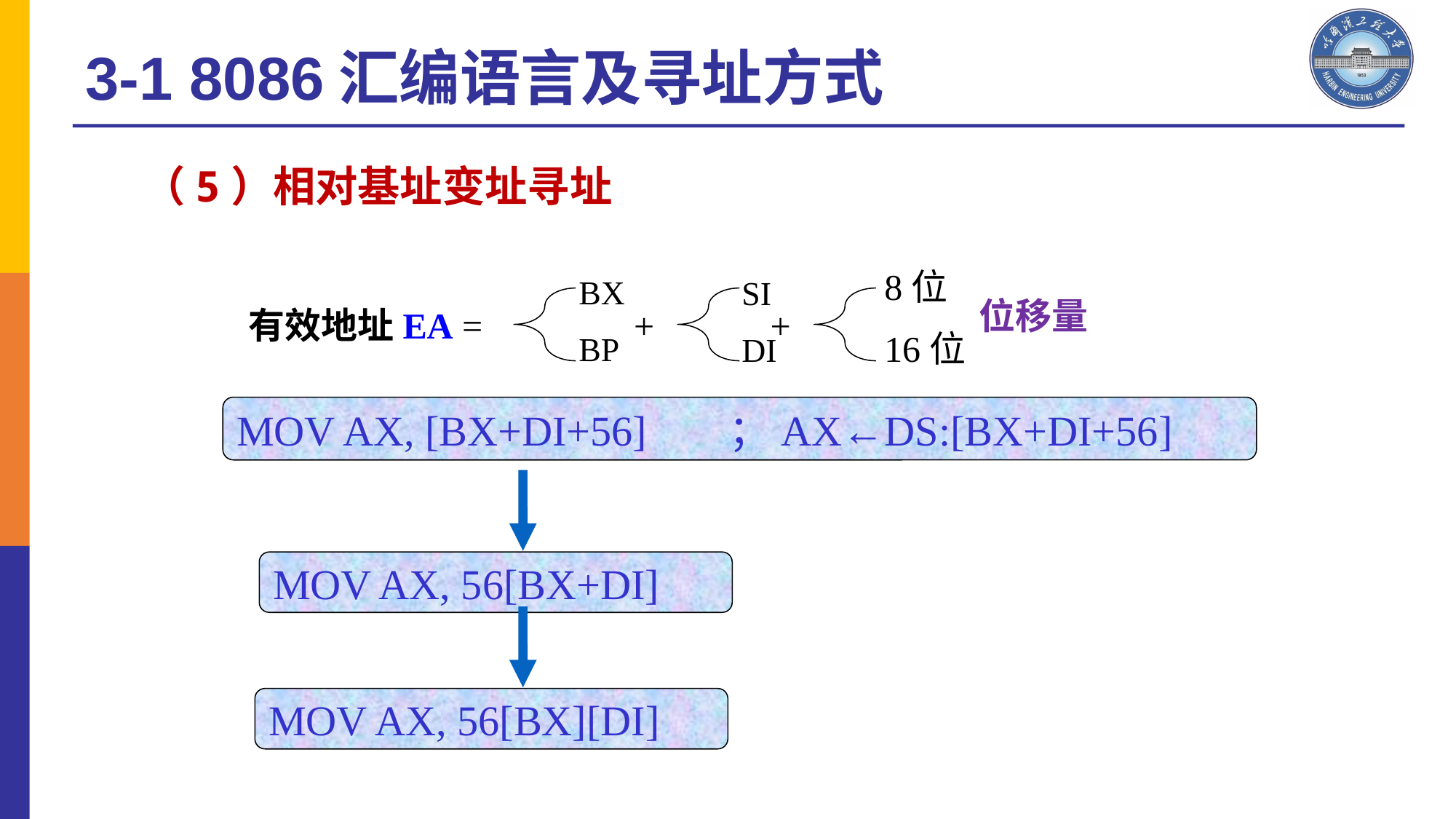

3-1 8086汇编语言及寻址方式
（5）相对基址变址寻址
8位
16位
BX
BP
SI
DI

位移量
有效地址EA =
+
+
MOV AX, [BX+DI+56]	；AX←DS:[BX+DI+56]

MOV AX, 56[BX+DI]

MOV AX, 56[BX][DI]